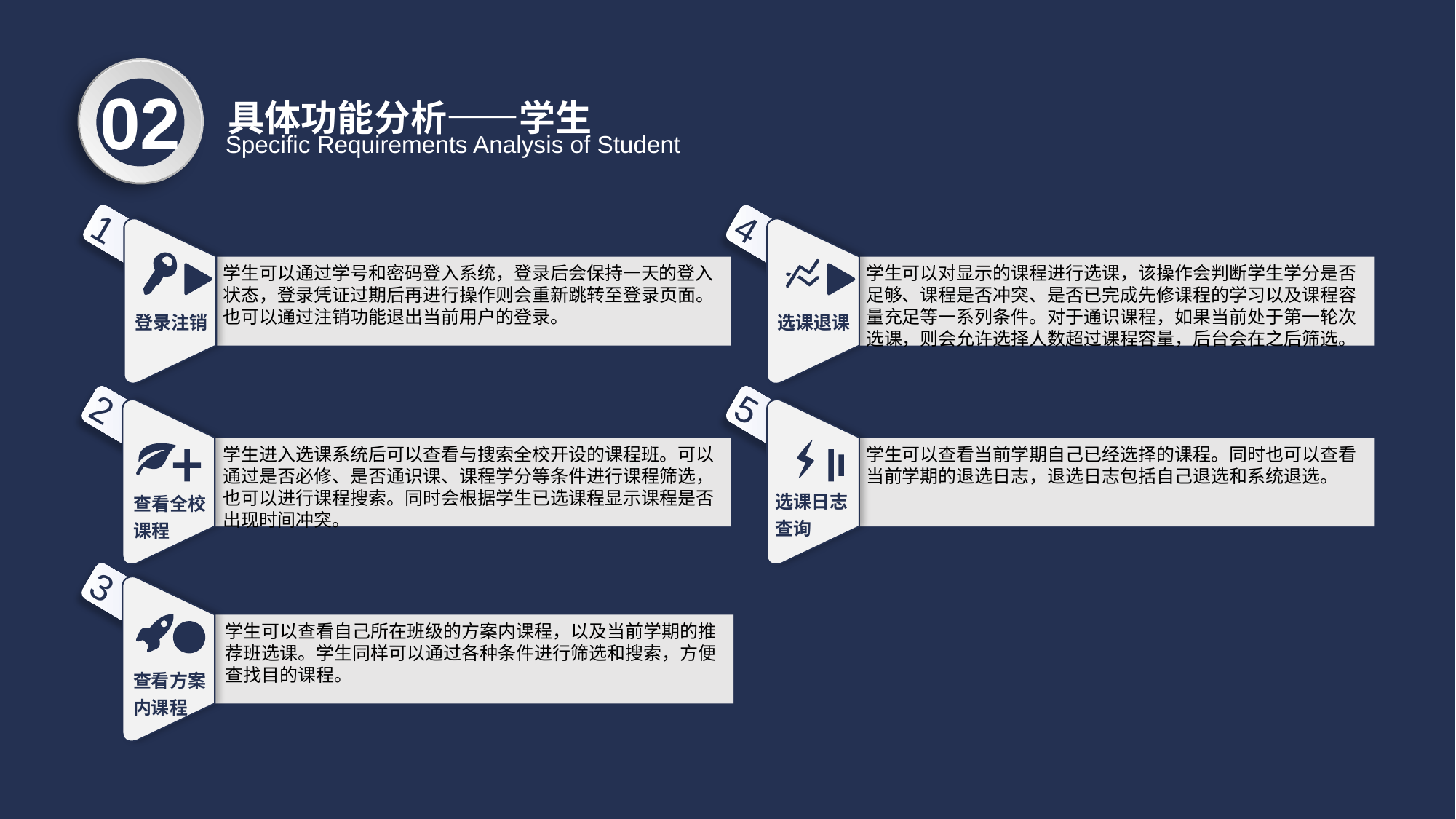

具体功能分析——学生

02
Specific Requirements Analysis of Student
1

4

学生可以通过学号和密码登入系统，登录后会保持一天的登入状态，登录凭证过期后再进行操作则会重新跳转至登录页面。也可以通过注销功能退出当前用户的登录。
学生可以对显示的课程进行选课，该操作会判断学生学分是否足够、课程是否冲突、是否已完成先修课程的学习以及课程容量充足等一系列条件。对于通识课程，如果当前处于第一轮次选课，则会允许选择人数超过课程容量，后台会在之后筛选。

登录注销
选课退课
2

5

学生进入选课系统后可以查看与搜索全校开设的课程班。可以通过是否必修、是否通识课、课程学分等条件进行课程筛选，也可以进行课程搜索。同时会根据学生已选课程显示课程是否出现时间冲突。
学生可以查看当前学期自己已经选择的课程。同时也可以查看当前学期的退选日志，退选日志包括自己退选和系统退选。

选课日志
查询
查看全校课程
3

学生可以查看自己所在班级的方案内课程，以及当前学期的推荐班选课。学生同样可以通过各种条件进行筛选和搜索，方便查找目的课程。

查看方案
内课程